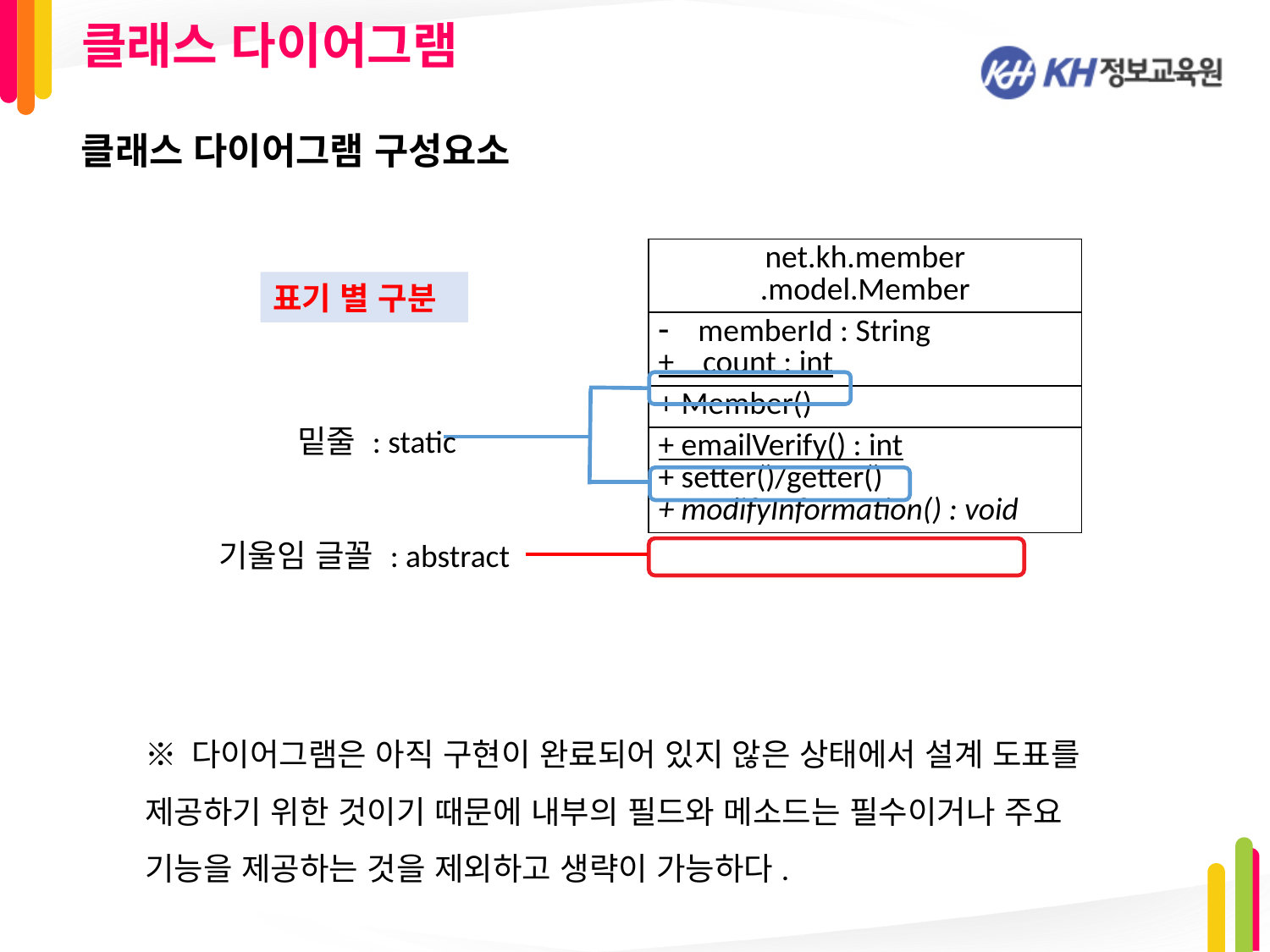

# 클래스 다이어그램
클래스 다이어그램 구성요소
| net.kh.member .model.Member |
| --- |
| memberId : String + count : int |
| + Member() |
| + emailVerify() : int + setter()/getter() + modifyInformation() : void |
표기 별 구분

        밑줄 : static

기울임 글꼴 : abstract

※ 다이어그램은 아직 구현이 완료되어 있지 않은 상태에서 설계 도표를 제공하기 위한 것이기 때문에 내부의 필드와 메소드는 필수이거나 주요 기능을 제공하는 것을 제외하고 생략이 가능하다.